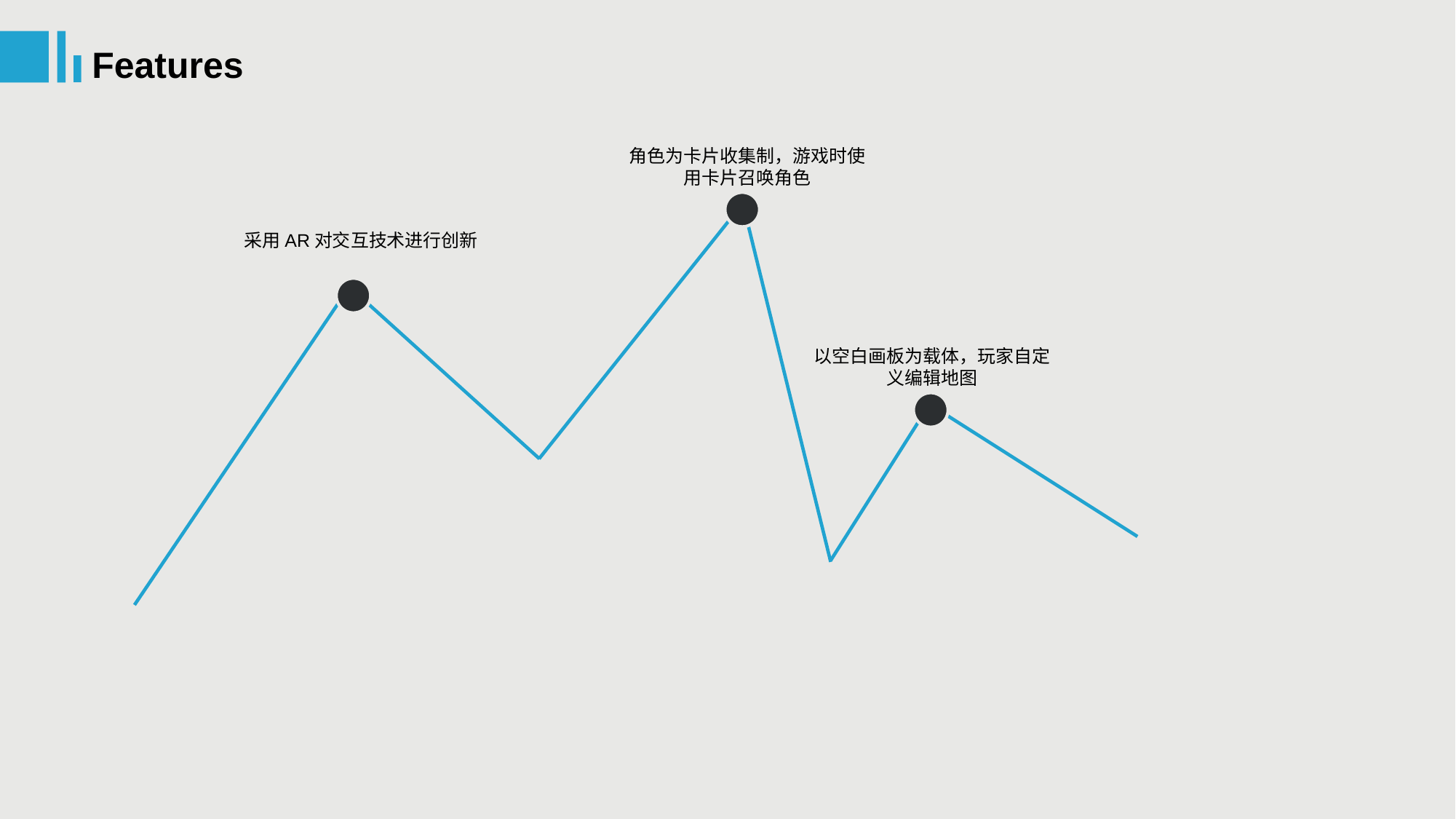

Features

角色为卡片收集制，游戏时使用卡片召唤角色

采用AR对交互技术进行创新

以空白画板为载体，玩家自定义编辑地图